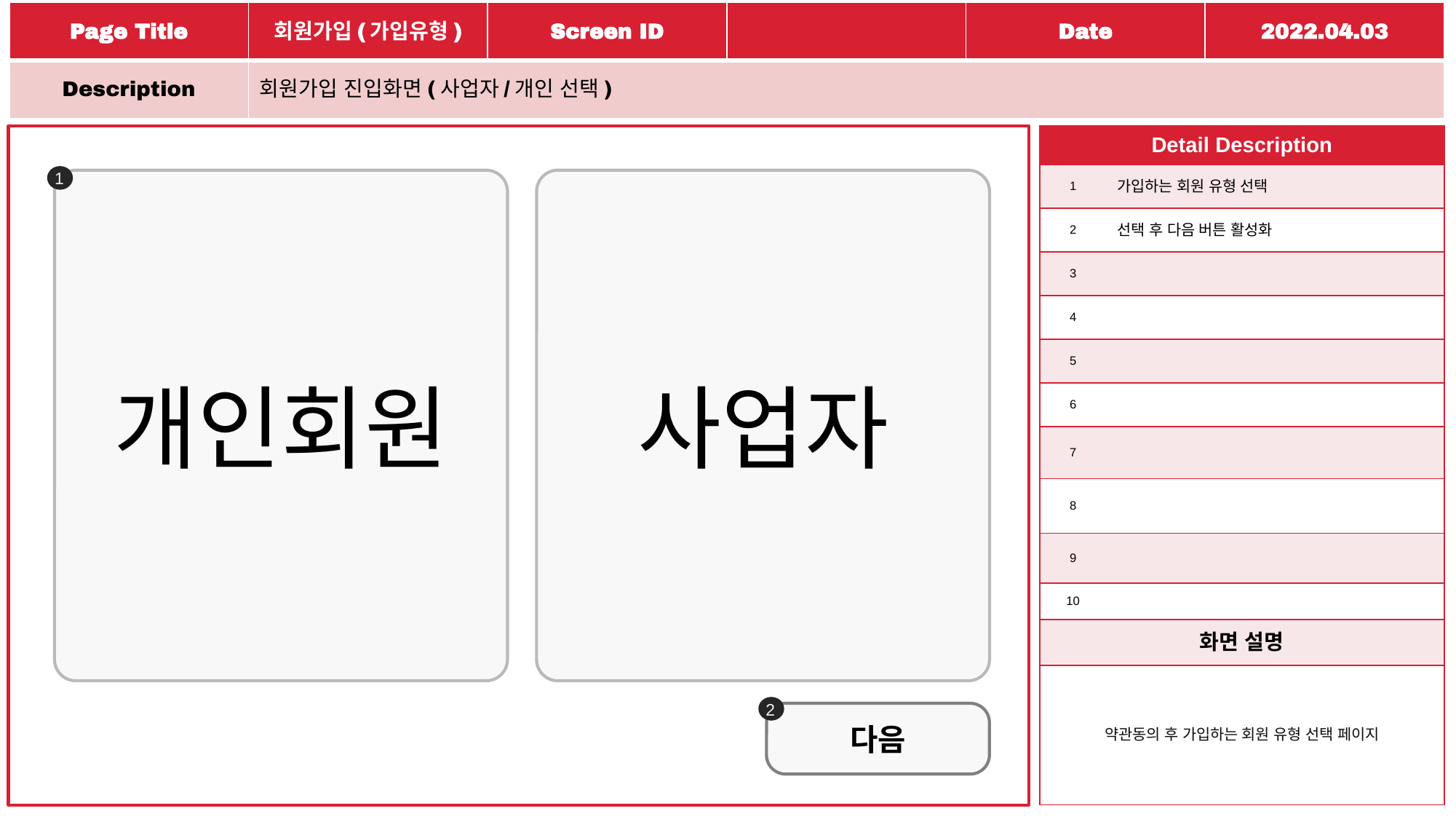

| Page Title | 회원가입(가입유형) | Screen ID |  | Date | 2022.04.03 |
| --- | --- | --- | --- | --- | --- |
| Description | 회원가입 진입화면(사업자/개인 선택) |  |  |  |  |

| Detail Description |  |
| --- | --- |
| 1 | 가입하는 회원 유형 선택 |
| 2 | 선택 후 다음 버튼 활성화 |
| 3 |  |
| 4 |  |
| 5 |  |
| 6 |  |
| 7 |  |
| 8 |  |
| 9 |  |
| 10 |  |
| 화면 설명 |  |
| 약관동의 후 가입하는 회원 유형 선택 페이지 |  |
1

개인회원
사업자
1

2

다음